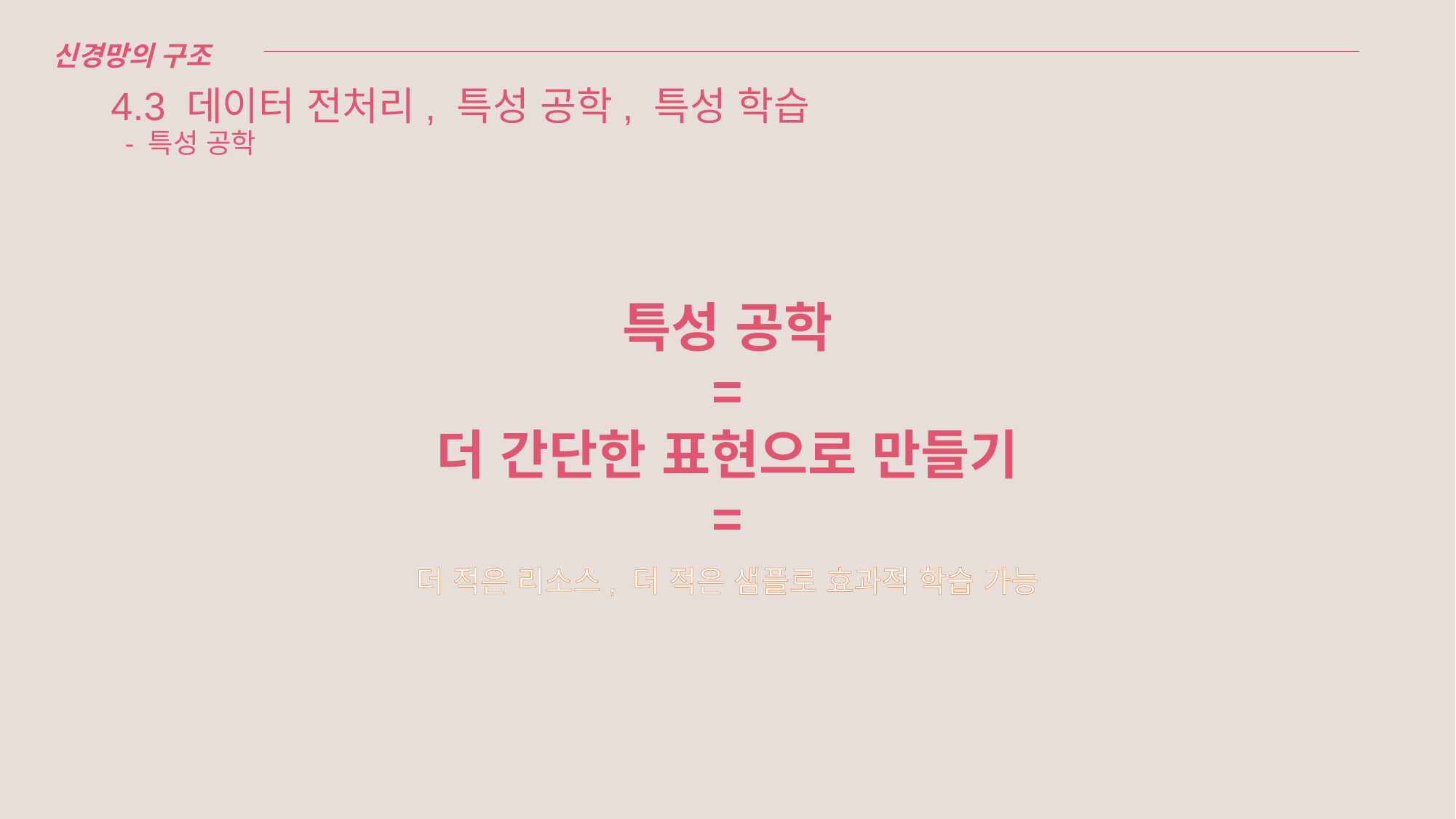

신경망의 구조
# 4.3 데이터 전처리, 특성 공학, 특성 학습 - 특성 공학
특성 공학
=
더 간단한 표현으로 만들기
=
더 적은 리소스, 더 적은 샘플로 효과적 학습 가능